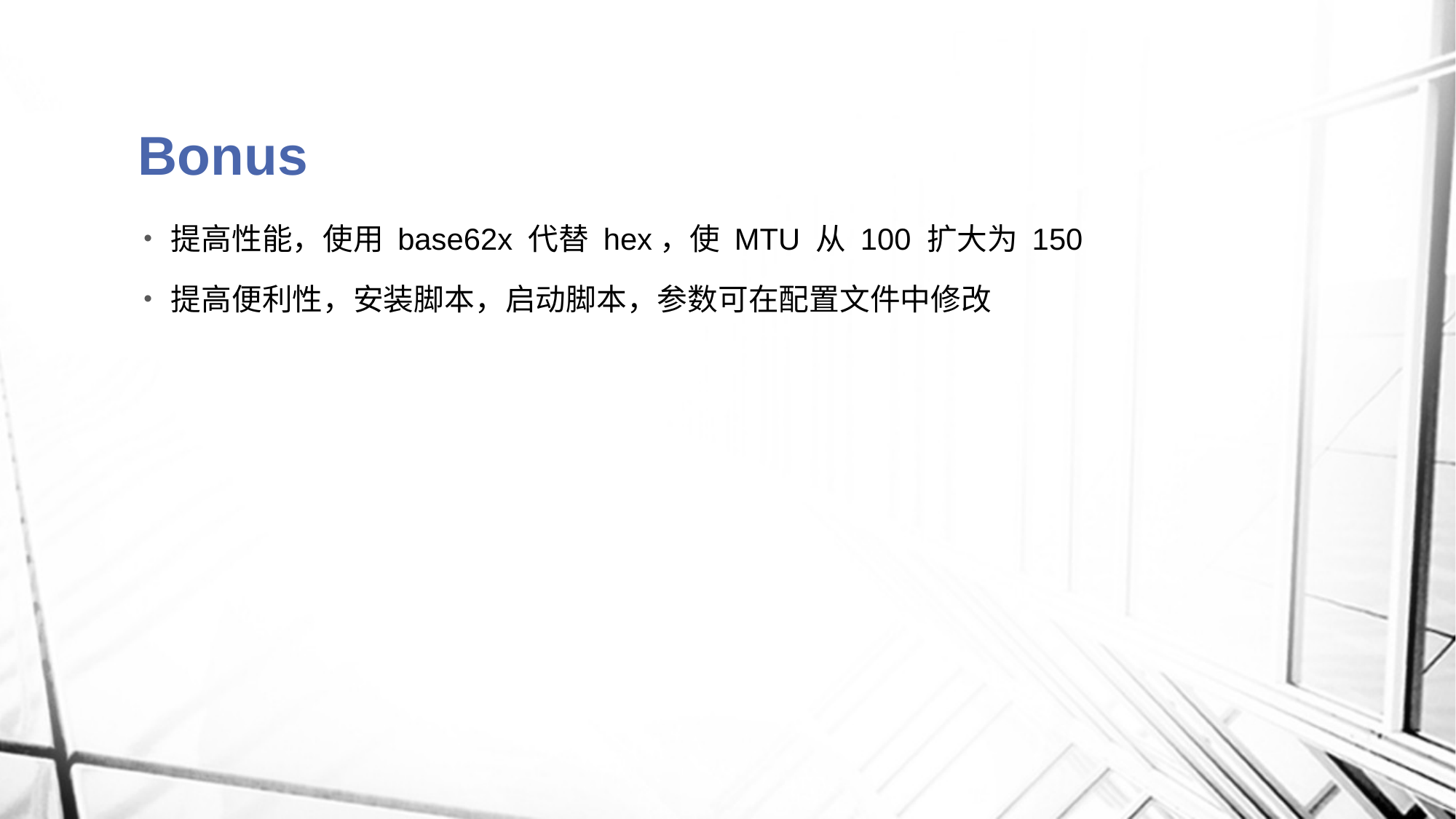

# Bonus
提高性能，使用 base62x 代替 hex，使 MTU 从 100 扩大为 150
提高便利性，安装脚本，启动脚本，参数可在配置文件中修改